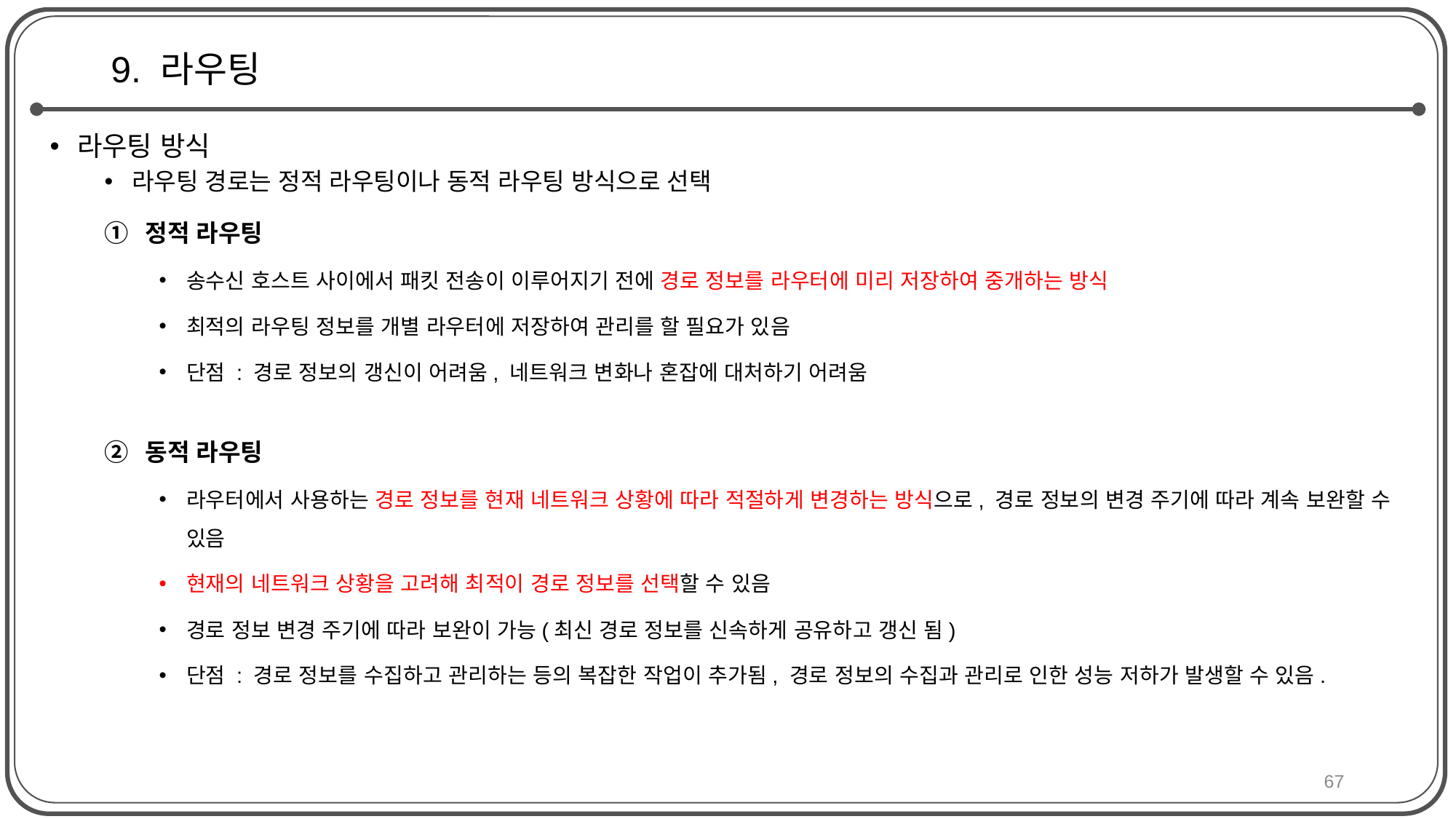

# 9. 라우팅
라우팅 방식
라우팅 경로는 정적 라우팅이나 동적 라우팅 방식으로 선택
정적 라우팅
송수신 호스트 사이에서 패킷 전송이 이루어지기 전에 경로 정보를 라우터에 미리 저장하여 중개하는 방식
최적의 라우팅 정보를 개별 라우터에 저장하여 관리를 할 필요가 있음
단점 : 경로 정보의 갱신이 어려움, 네트워크 변화나 혼잡에 대처하기 어려움

동적 라우팅
라우터에서 사용하는 경로 정보를 현재 네트워크 상황에 따라 적절하게 변경하는 방식으로, 경로 정보의 변경 주기에 따라 계속 보완할 수 있음
현재의 네트워크 상황을 고려해 최적이 경로 정보를 선택할 수 있음
경로 정보 변경 주기에 따라 보완이 가능(최신 경로 정보를 신속하게 공유하고 갱신 됨)
단점 : 경로 정보를 수집하고 관리하는 등의 복잡한 작업이 추가됨, 경로 정보의 수집과 관리로 인한 성능 저하가 발생할 수 있음.

67